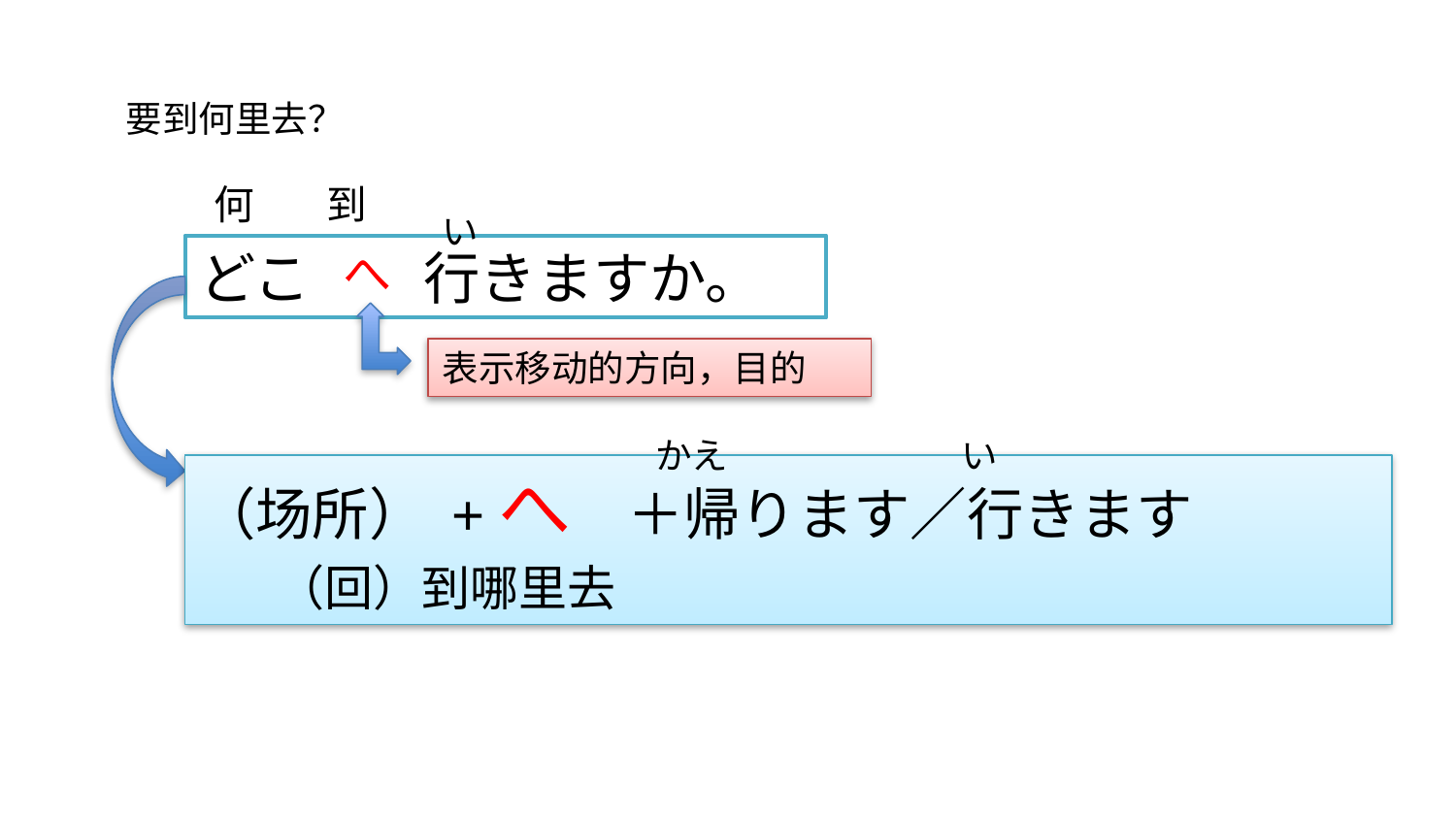

要到何里去？
何        到
い
どこ　　行きますか。
へ

表示移动的方向，目的
かえ
い
（场所） +へ　＋帰ります／行きます
     （回）到哪里去